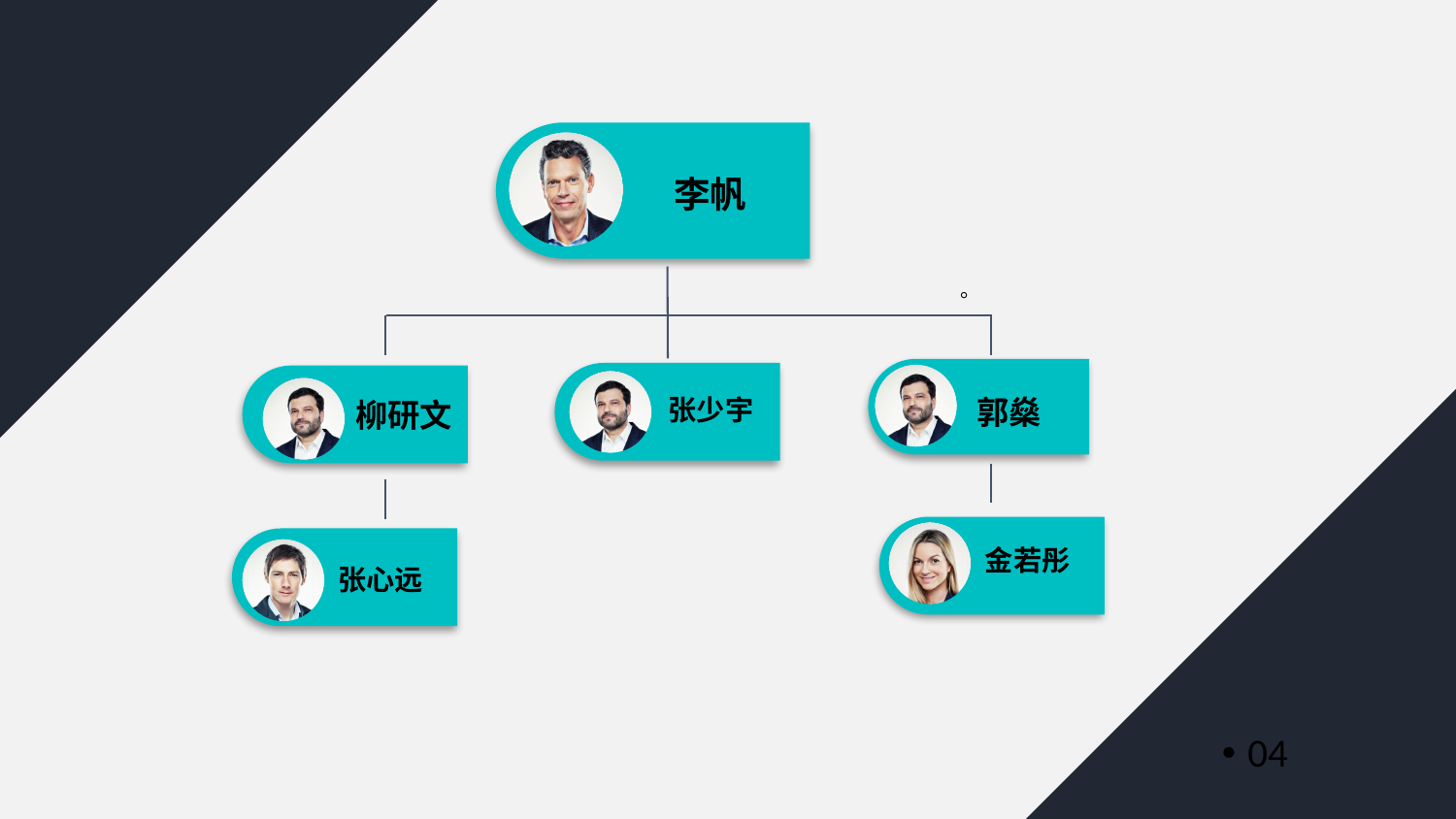

李帆
。

郭燊
张少宇
柳研文

金若彤

张心远
04